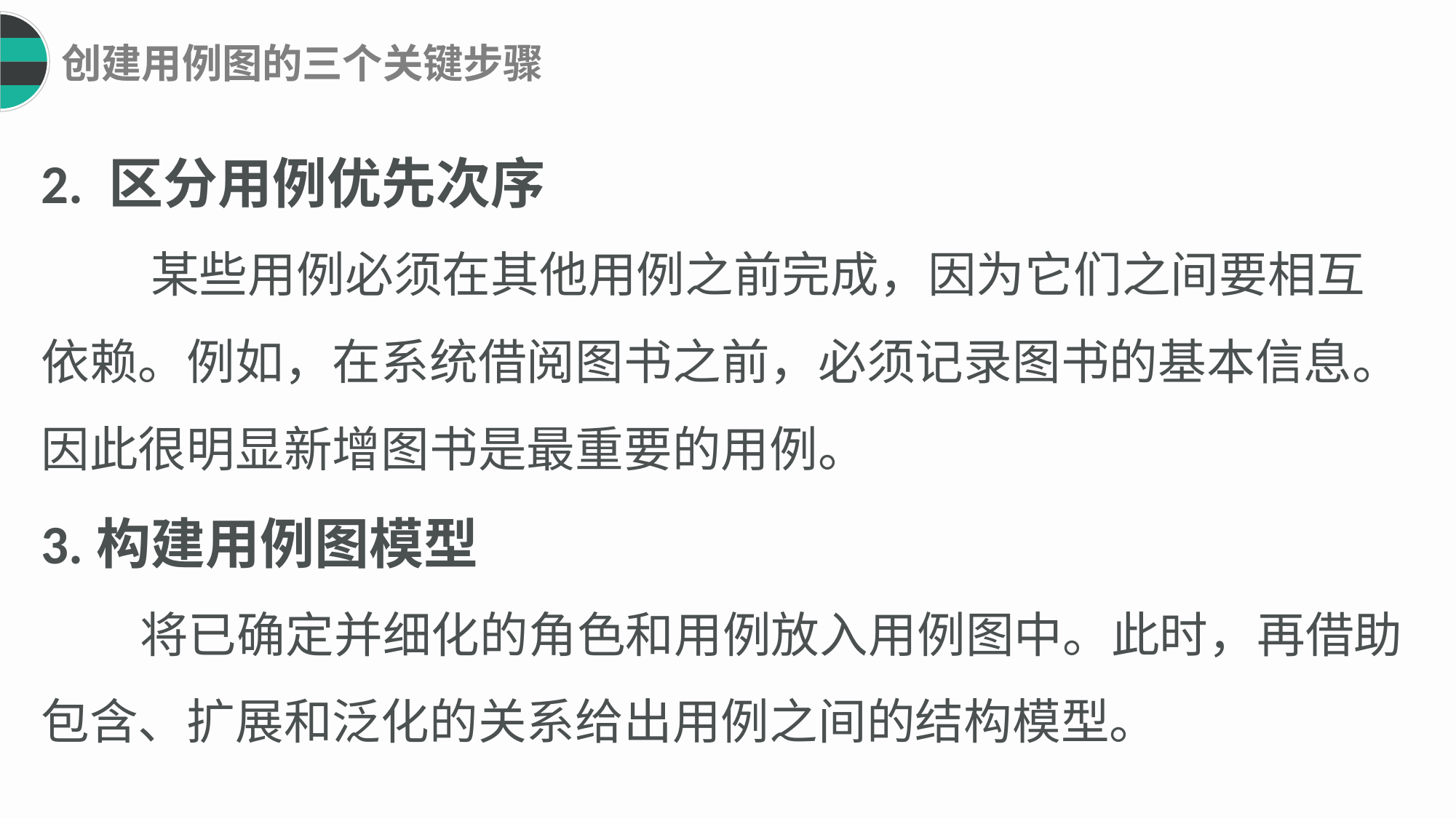

创建用例图的三个关键步骤
2. 区分用例优先次序
         某些用例必须在其他用例之前完成，因为它们之间要相互依赖。例如，在系统借阅图书之前，必须记录图书的基本信息。因此很明显新增图书是最重要的用例。
3.构建用例图模型
        将已确定并细化的角色和用例放入用例图中。此时，再借助包含、扩展和泛化的关系给出用例之间的结构模型。